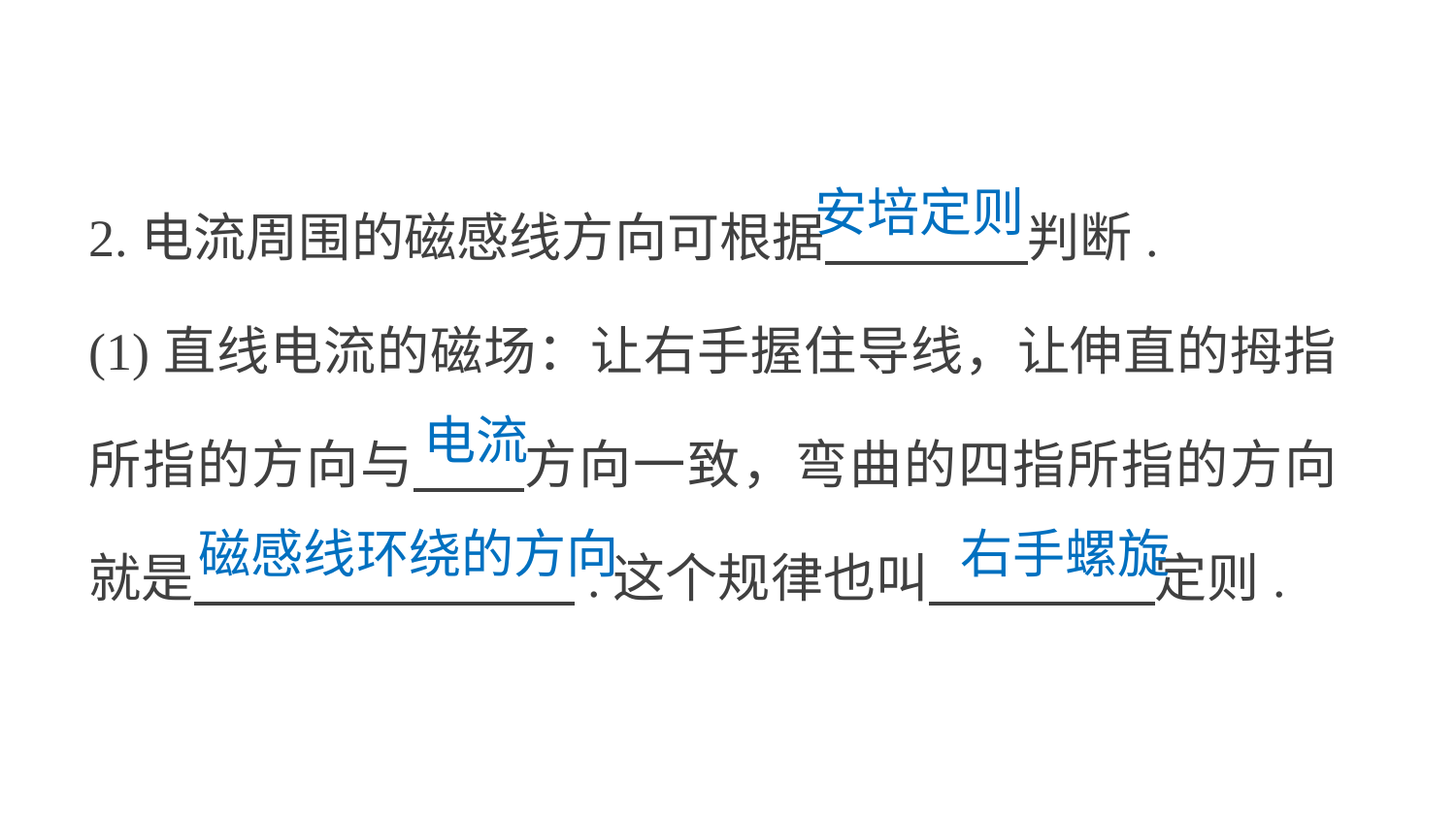

2.电流周围的磁感线方向可根据                 判断.
(1)直线电流的磁场：让右手握住导线，让伸直的拇指所指的方向与        方向一致，弯曲的四指所指的方向就是                                .这个规律也叫                   定则.
安培定则
电流
磁感线环绕的方向
右手螺旋